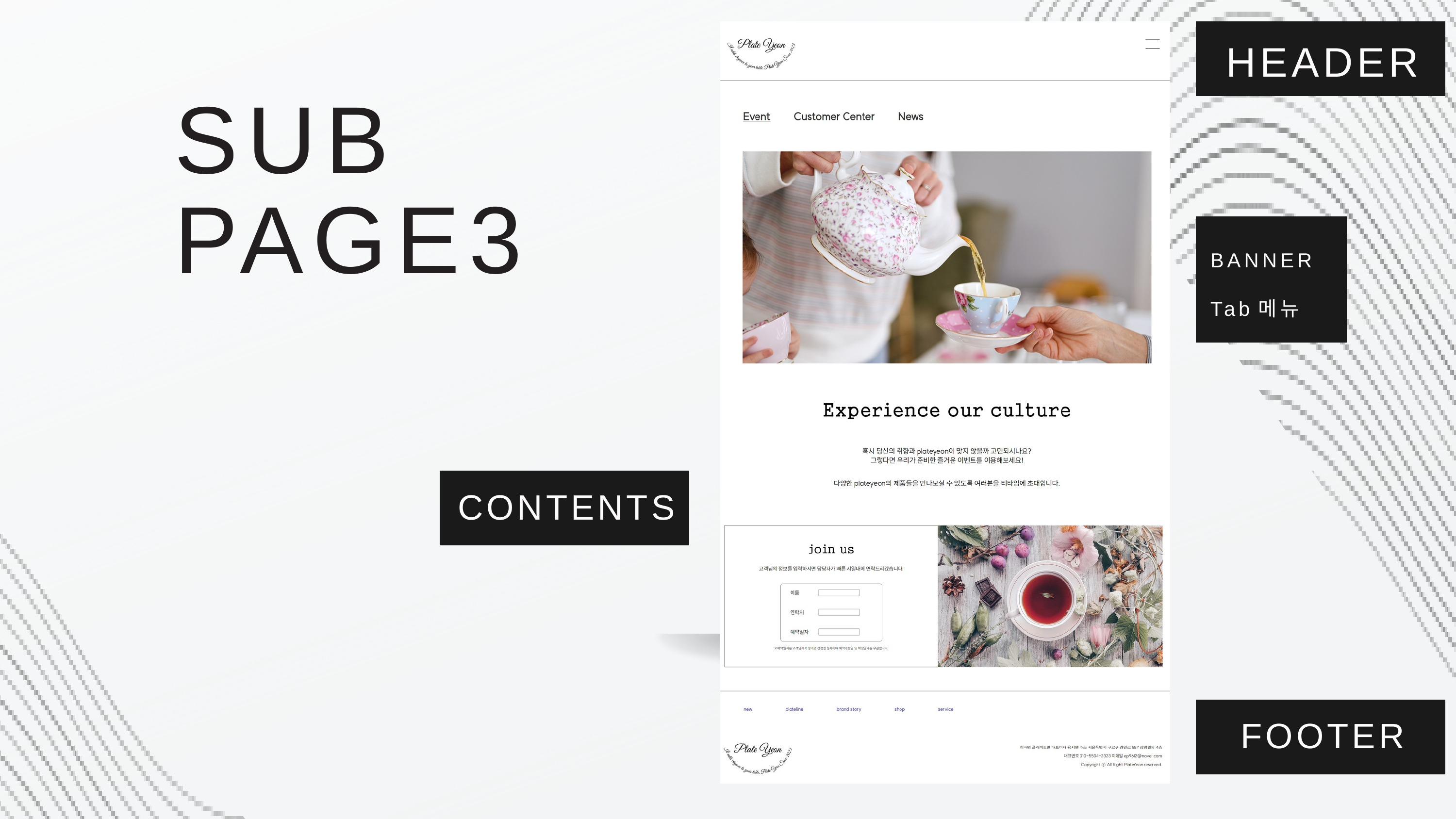

HEADER

SUB PAGE3

BANNER
Tab메뉴

CONTENTS

FOOTER